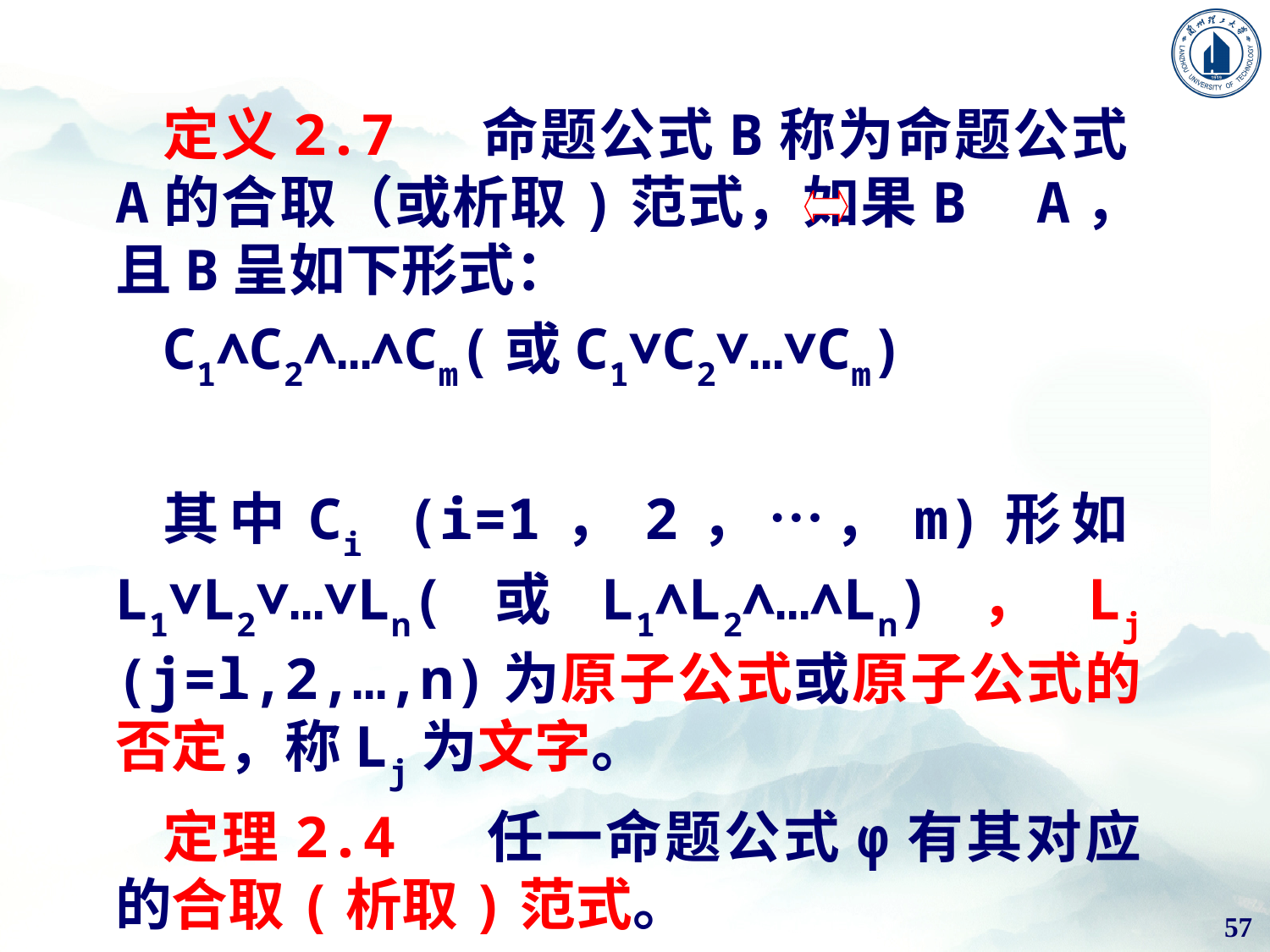

定义2.7  命题公式B称为命题公式A的合取（或析取)范式，如果B  A，且B呈如下形式：
C1∧C2∧…∧Cm(或C1∨C2∨…∨Cm)

其中Ci (i=1，2，…，m)形如L1∨L2∨…∨Ln(或L1∧L2∧…∧Ln)，Lj (j=l,2,…,n)为原子公式或原子公式的否定，称Lj为文字。
定理2.4  任一命题公式φ有其对应的合取(析取)范式。

57